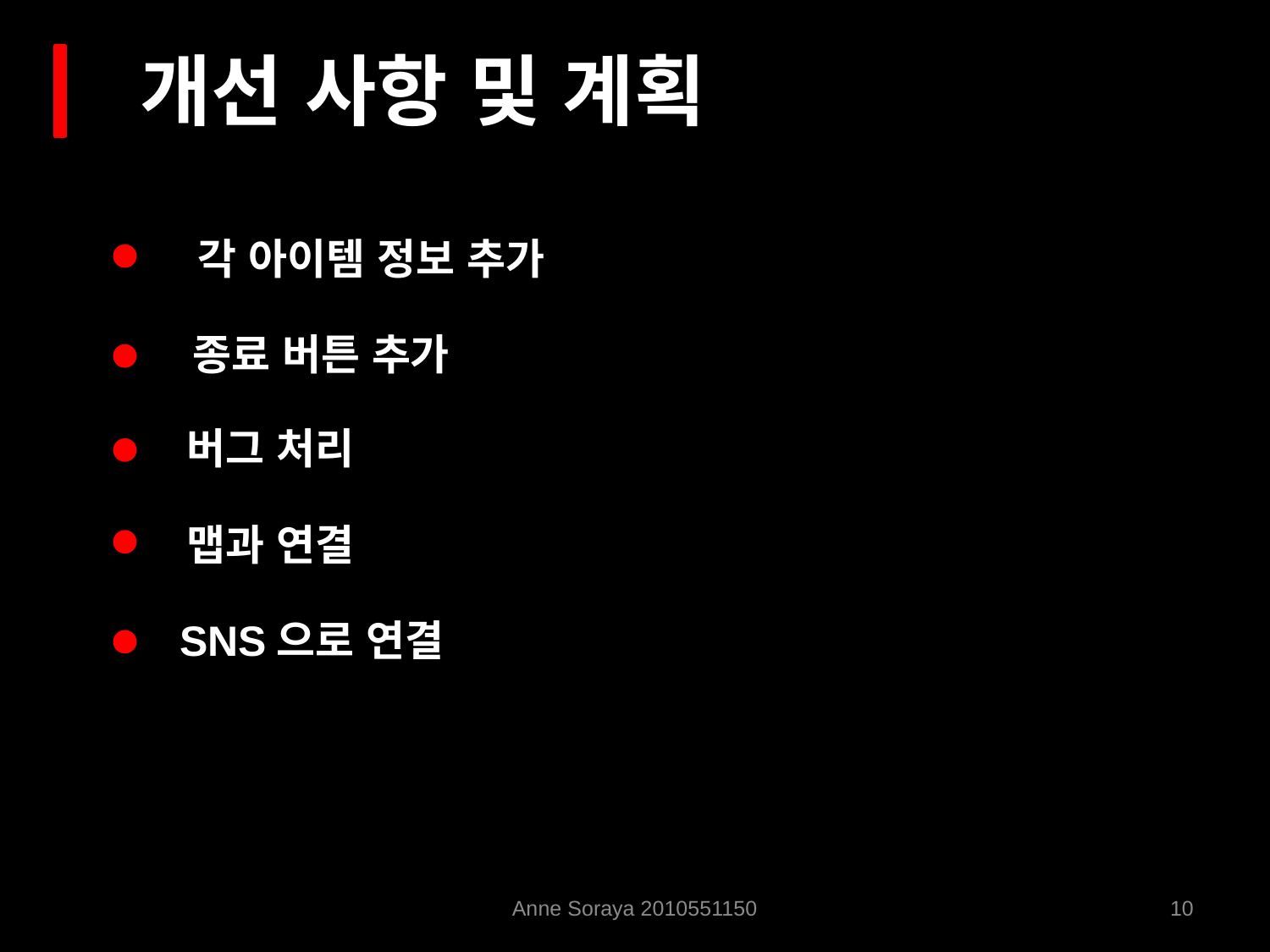

개선 사항 및 계획

각 아이템 정보 추가

종료 버튼 추가

버그 처리

맵과 연결

SNS으로 연결

Anne Soraya 2010551150
10